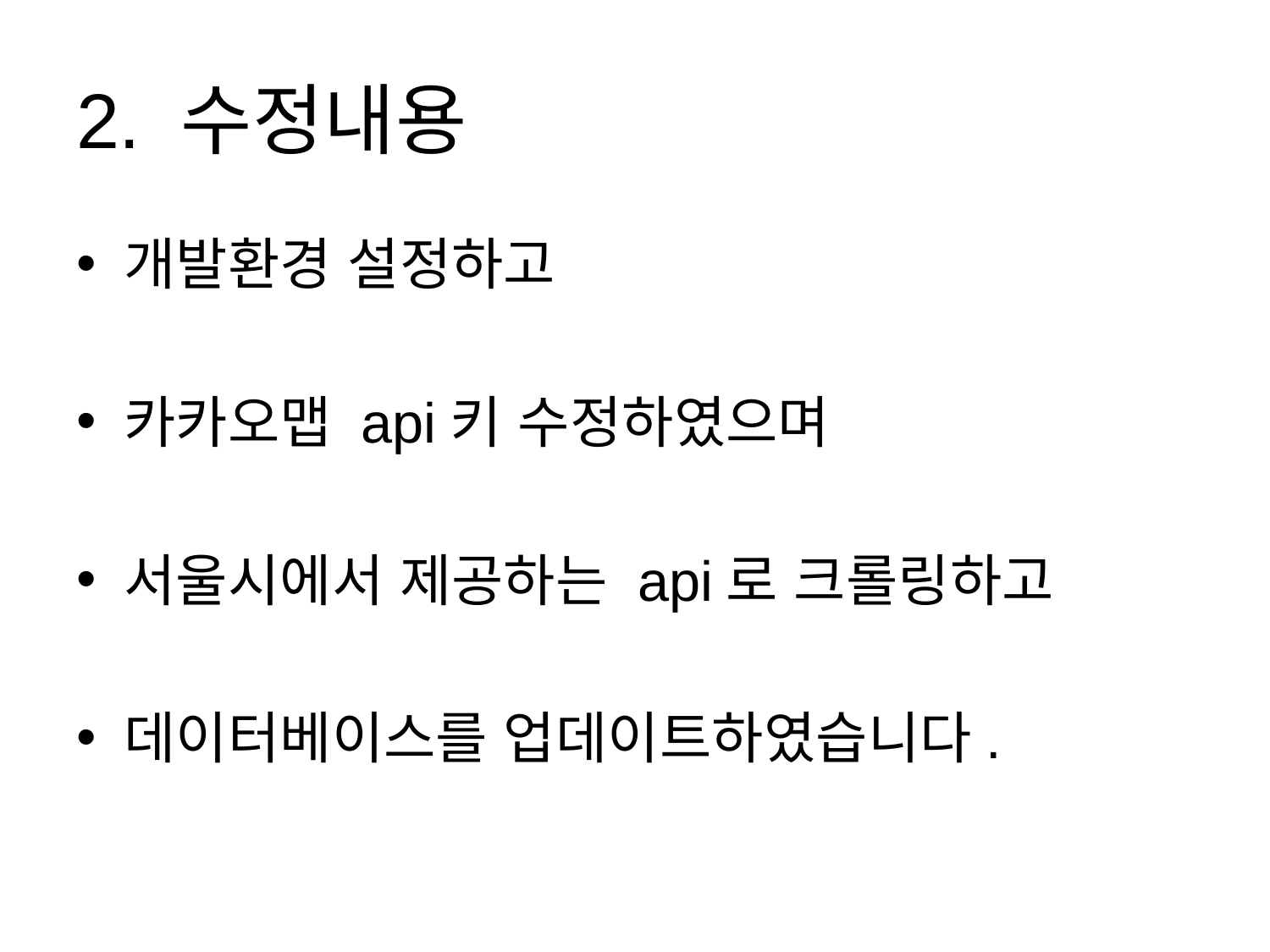

# 2. 수정내용
개발환경 설정하고

카카오맵 api키 수정하였으며

서울시에서 제공하는 api로 크롤링하고

데이터베이스를 업데이트하였습니다.